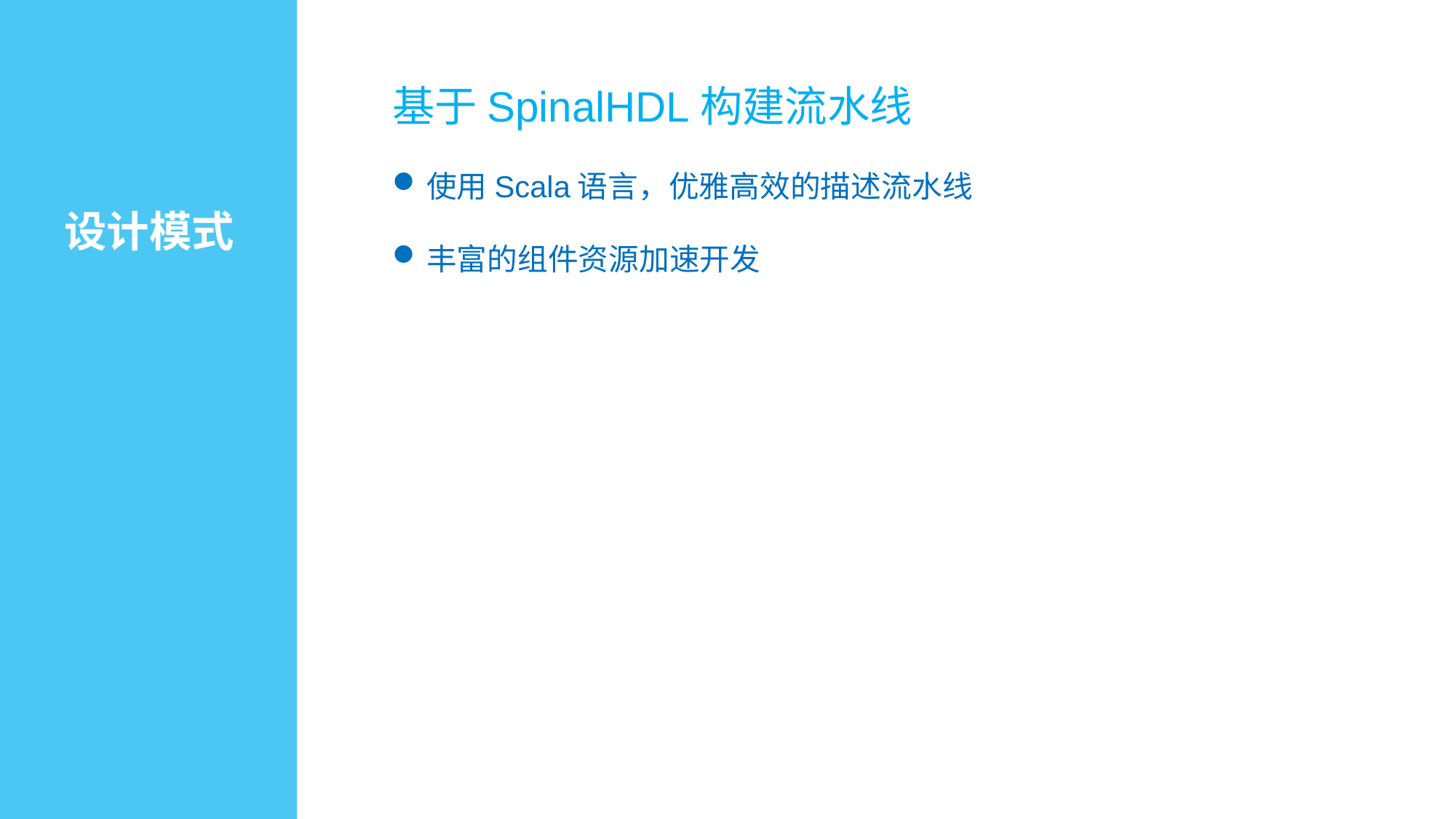

基于SpinalHDL构建流水线
使用Scala语言，优雅高效的描述流水线
丰富的组件资源加速开发
设计模式